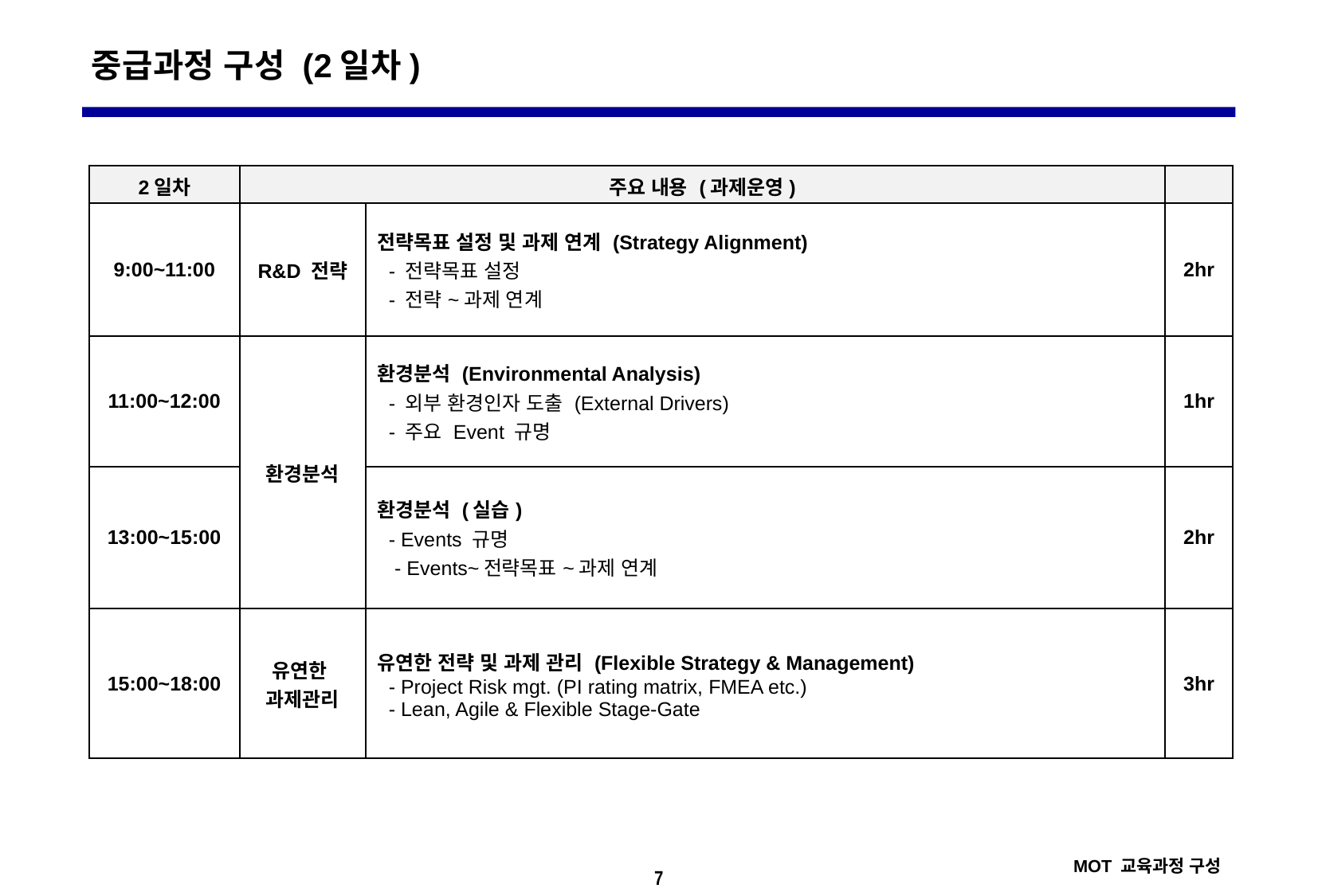

중급과정 구성 (2일차)
| 2일차 | 주요 내용 (과제운영) |  |  |
| --- | --- | --- | --- |
| 9:00~11:00 | R&D 전략 | 전략목표 설정 및 과제 연계 (Strategy Alignment) - 전략목표 설정 - 전략~과제 연계 | 2hr |
| 11:00~12:00 | 환경분석 | 환경분석 (Environmental Analysis) - 외부 환경인자 도출 (External Drivers) - 주요 Event 규명 | 1hr |
| 13:00~15:00 |  | 환경분석 (실습) - Events 규명 - Events~전략목표~과제 연계 | 2hr |
| 15:00~18:00 | 유연한 과제관리 | 유연한 전략 및 과제 관리 (Flexible Strategy & Management) - Project Risk mgt. (PI rating matrix, FMEA etc.) - Lean, Agile & Flexible Stage-Gate | 3hr |